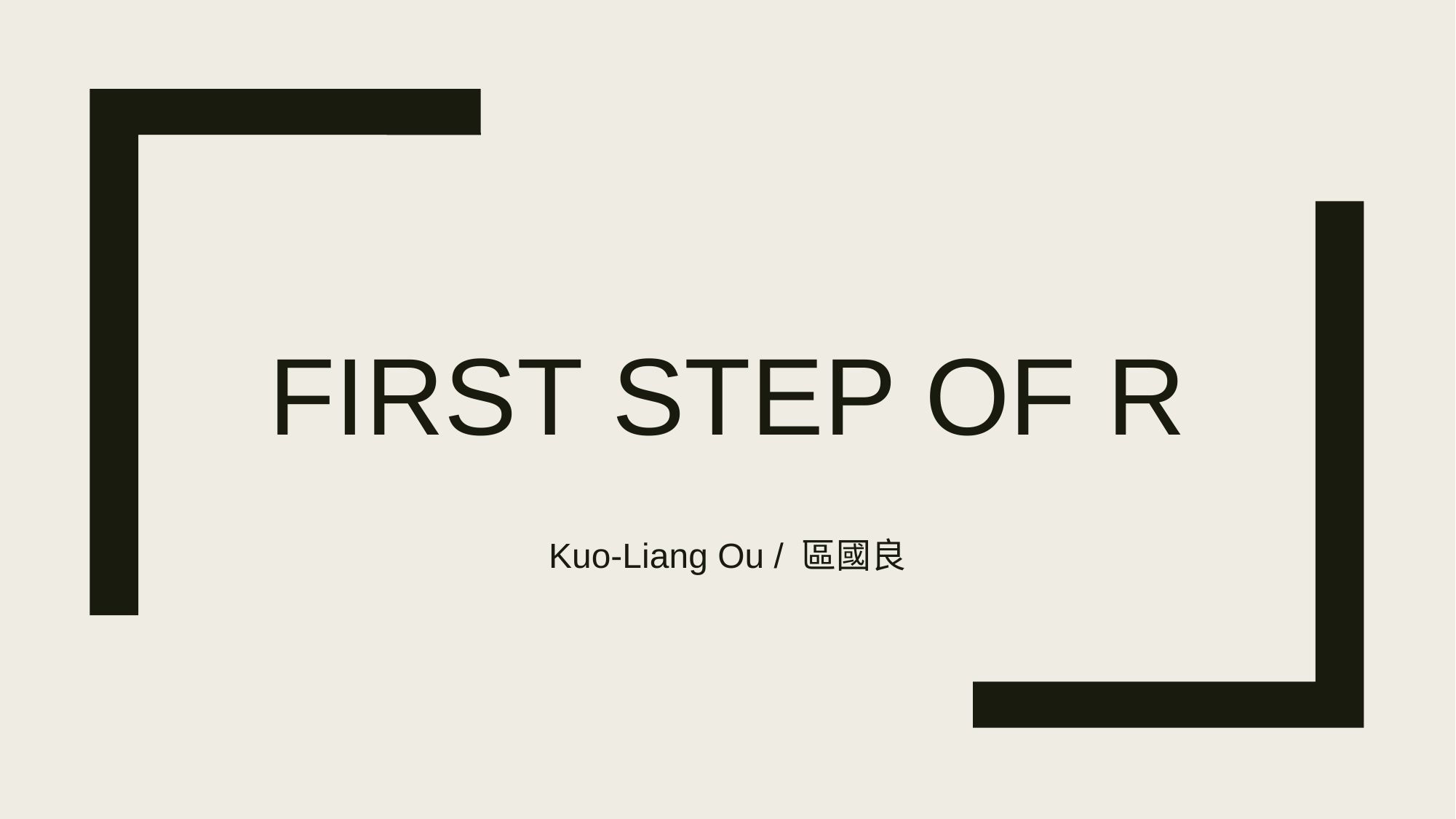

# FIRST STEP OF R
Kuo-Liang Ou / 區國良